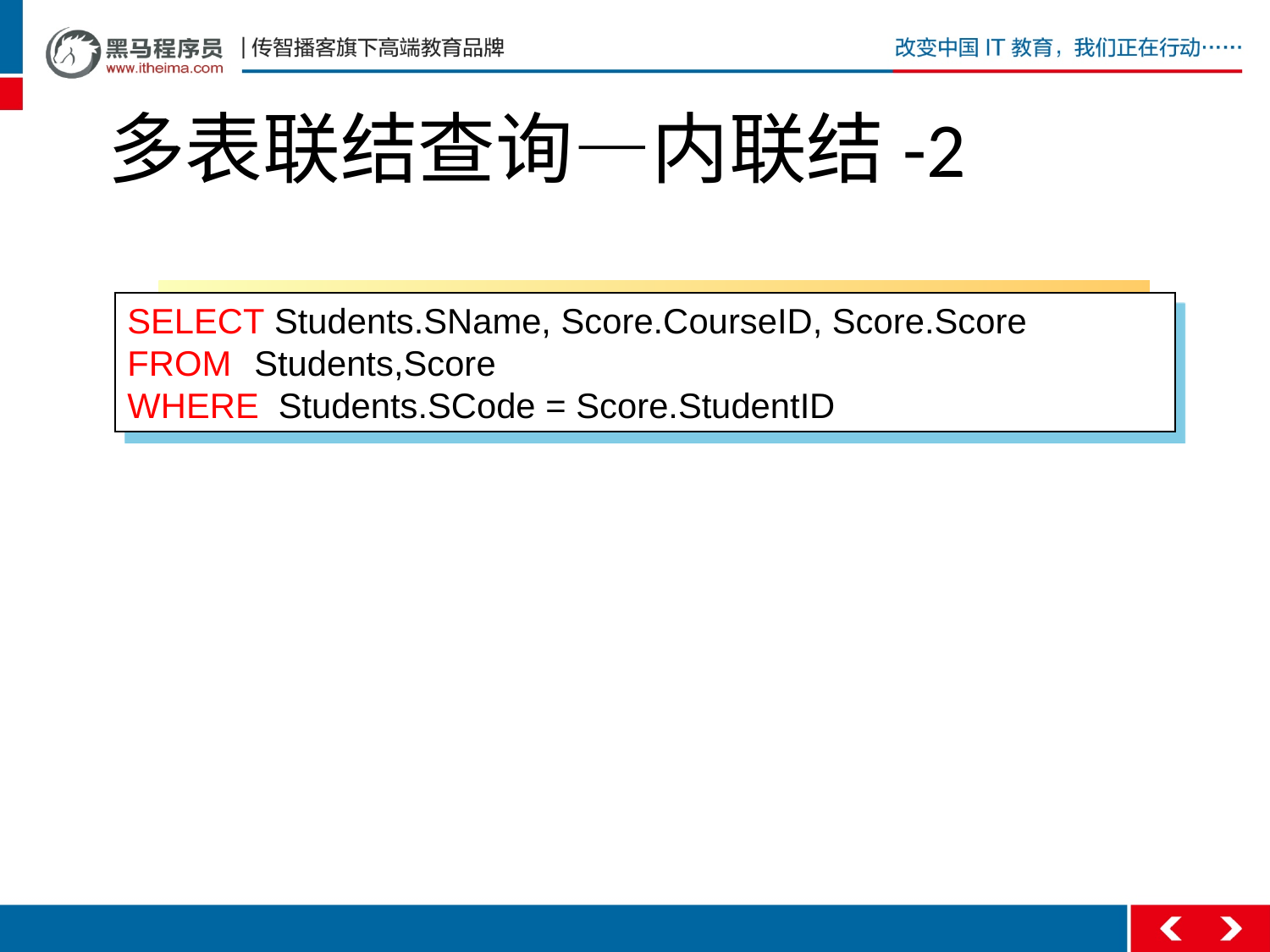

# 多表联结查询—内联结-2

SELECT Students.SName, Score.CourseID, Score.Score
FROM 	Students,Score
WHERE  Students.SCode = Score.StudentID